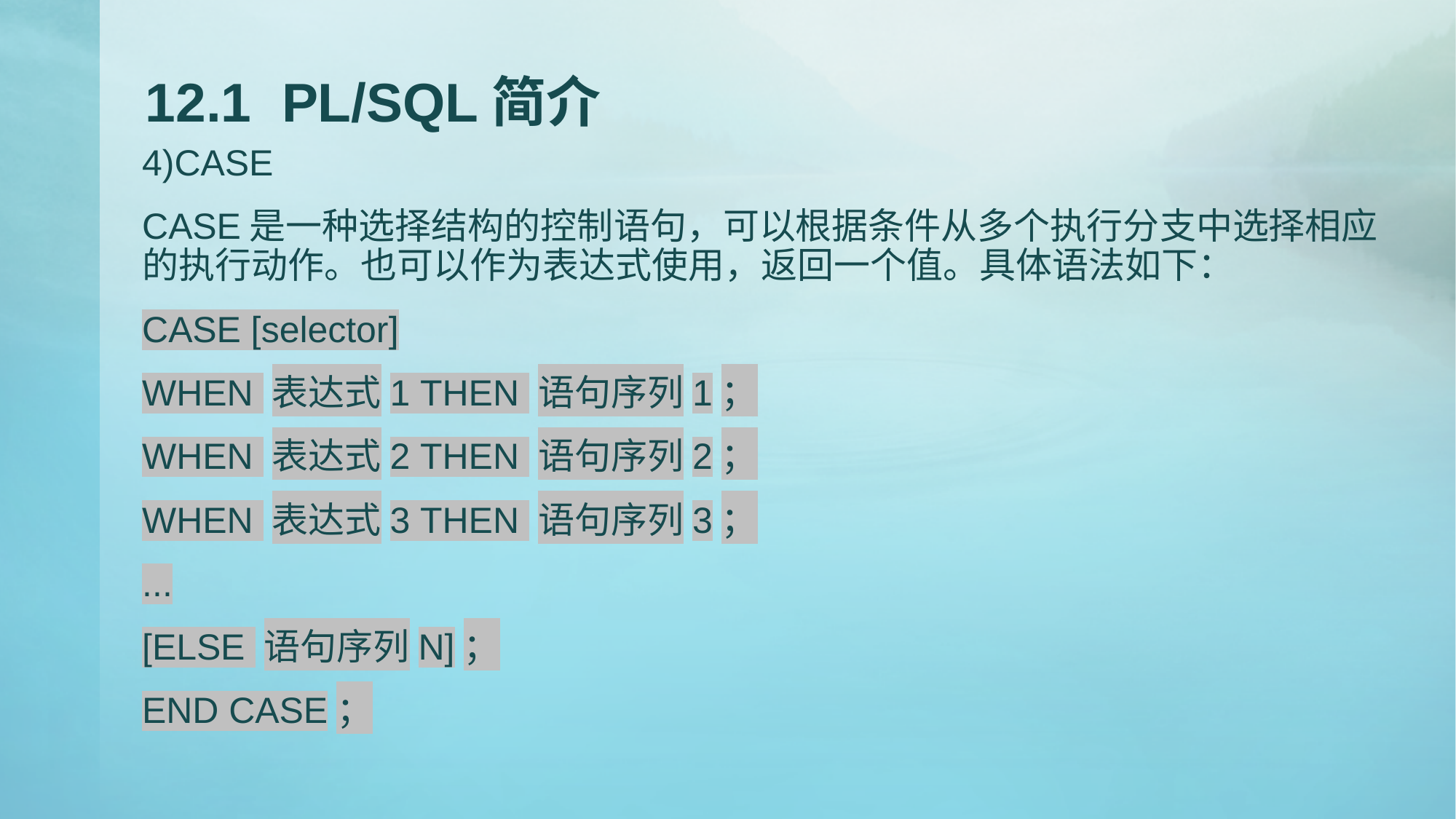

# 12.1  PL/SQL简介
4)CASE
CASE是一种选择结构的控制语句，可以根据条件从多个执行分支中选择相应的执行动作。也可以作为表达式使用，返回一个值。具体语法如下：
CASE [selector]
WHEN 表达式1 THEN 语句序列1；
WHEN 表达式2 THEN 语句序列2；
WHEN 表达式3 THEN 语句序列3；
...
[ELSE 语句序列N]；
END CASE；